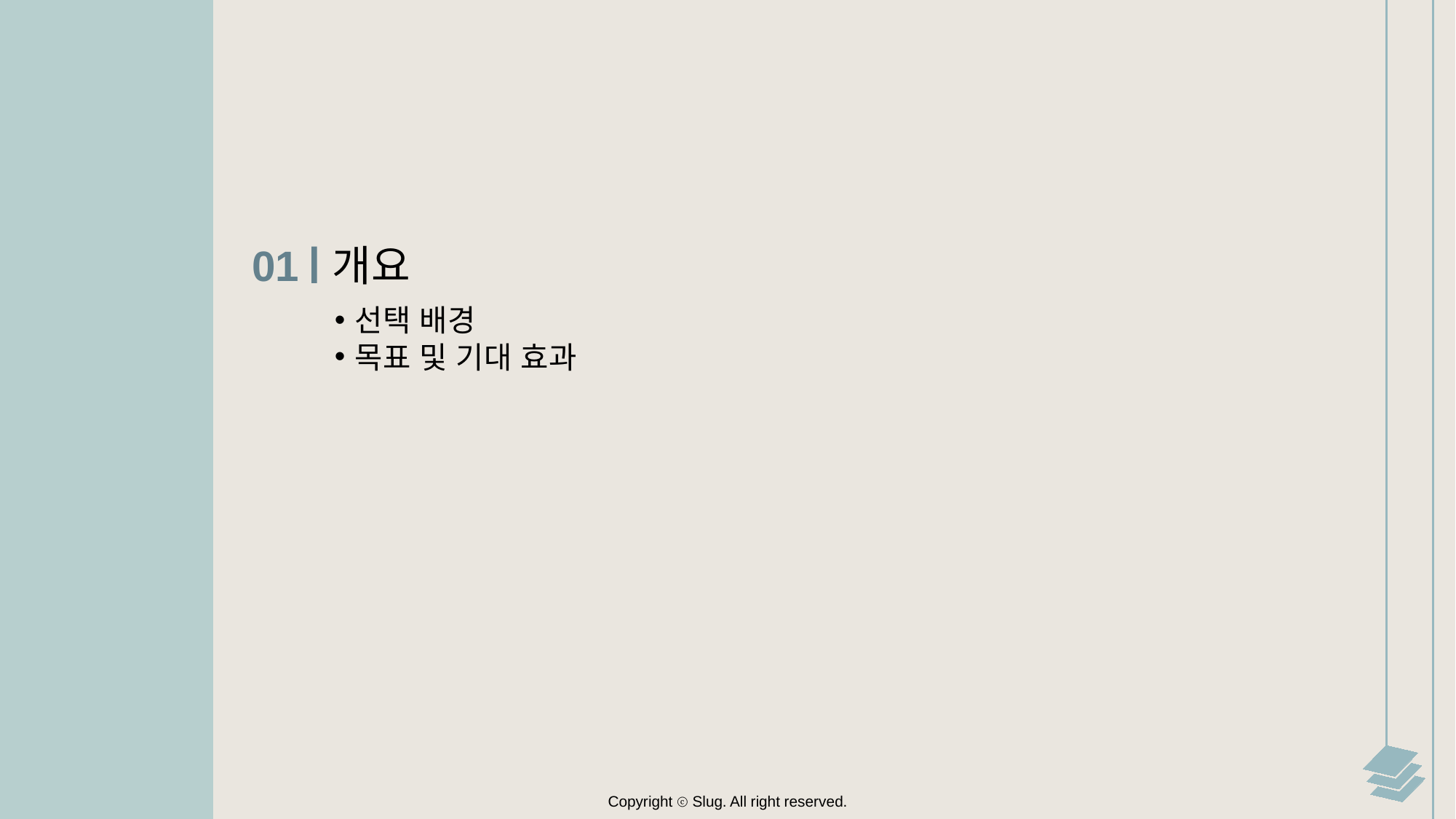

01
개요

선택 배경
목표 및 기대 효과

Copyright ⓒ Slug. All right reserved.